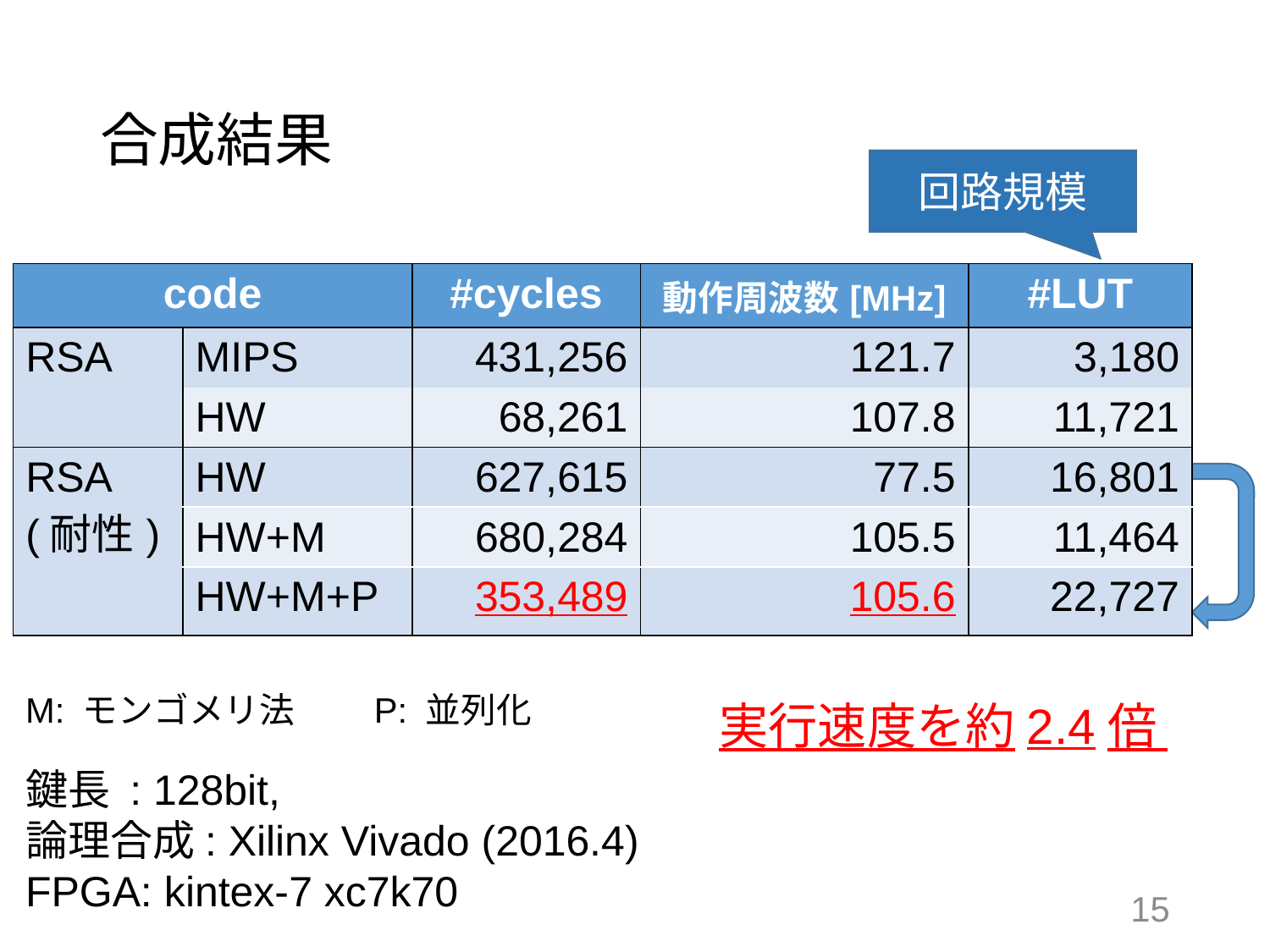

# 合成結果
回路規模
| code |  | #cycles | 動作周波数[MHz] | #LUT |
| --- | --- | --- | --- | --- |
| RSA | MIPS | 431,256 | 121.7 | 3,180 |
|  | HW | 68,261 | 107.8 | 11,721 |
| RSA (耐性) | HW | 627,615 | 77.5 | 16,801 |
|  | HW+M | 680,284 | 105.5 | 11,464 |
|  | HW+M+P | 353,489 | 105.6 | 22,727 |

M: モンゴメリ法　　P: 並列化
 実行速度を約2.4倍
鍵長 : 128bit,
論理合成: Xilinx Vivado (2016.4)
FPGA: kintex-7 xc7k70
15